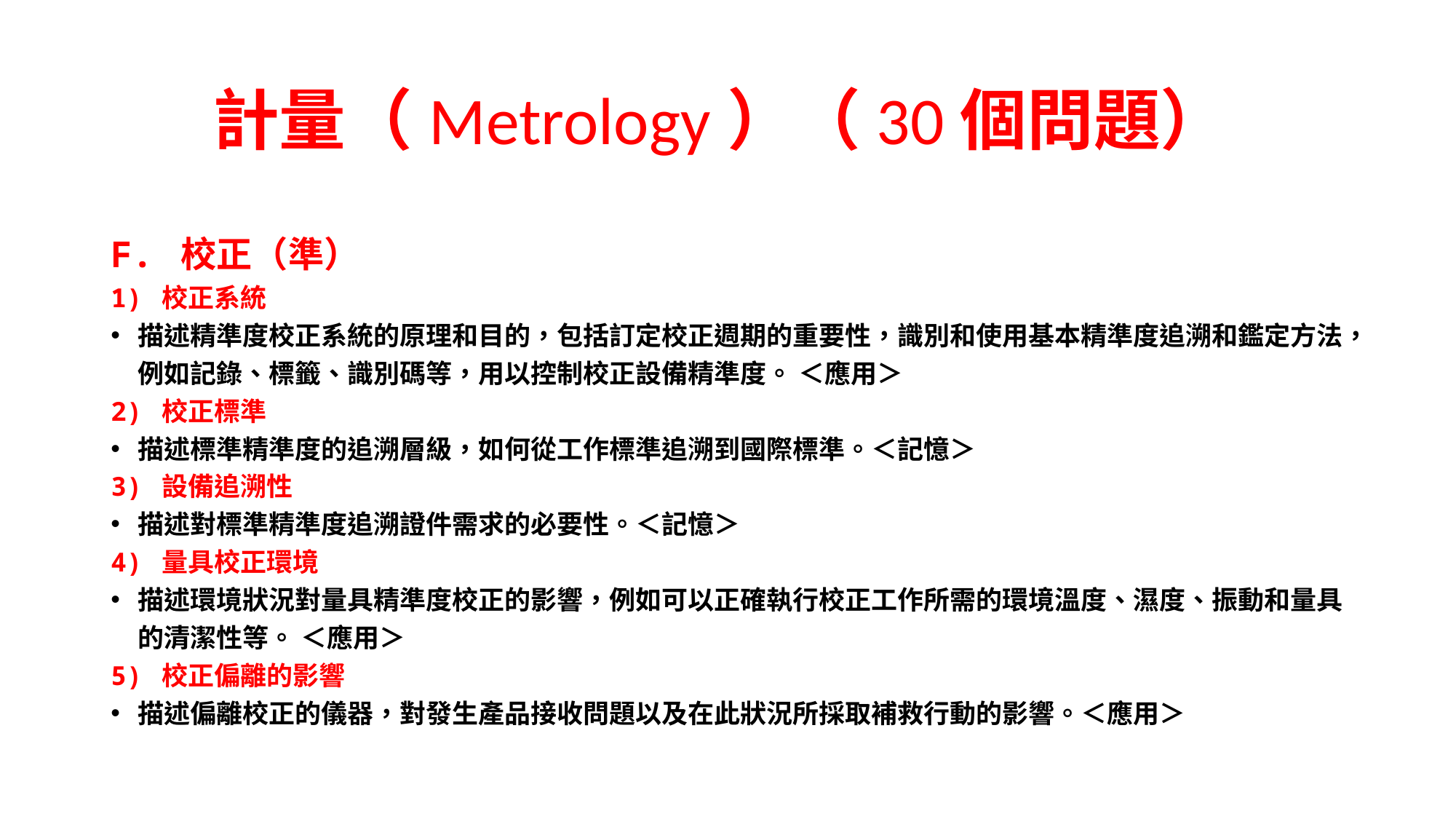

# 計量（Metrology）（30個問題）
F. 校正（準）
1) 校正系統
描述精準度校正系統的原理和目的，包括訂定校正週期的重要性，識別和使用基本精準度追溯和鑑定方法，例如記錄、標籤、識別碼等，用以控制校正設備精準度。 ＜應用＞
2) 校正標準
描述標準精準度的追溯層級，如何從工作標準追溯到國際標準。＜記憶＞
3) 設備追溯性
描述對標準精準度追溯證件需求的必要性。＜記憶＞
4) 量具校正環境
描述環境狀況對量具精準度校正的影響，例如可以正確執行校正工作所需的環境溫度、濕度、振動和量具的清潔性等。 ＜應用＞
5) 校正偏離的影響
描述偏離校正的儀器，對發生產品接收問題以及在此狀況所採取補救行動的影響。＜應用＞